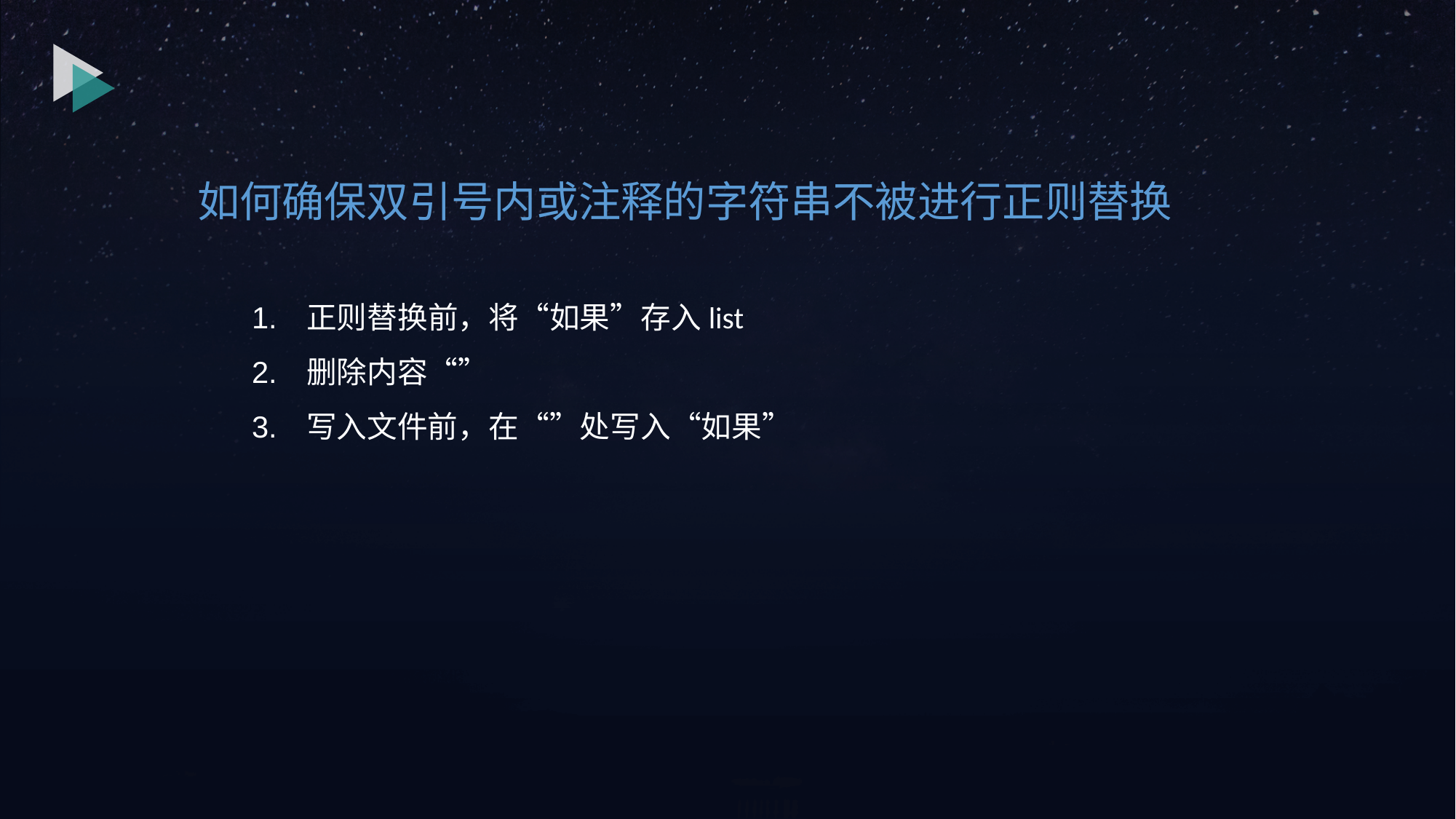

如何确保双引号内或注释的字符串不被进行正则替换

正则替换前，将“如果”存入list
删除内容“”
写入文件前，在“”处写入“如果”